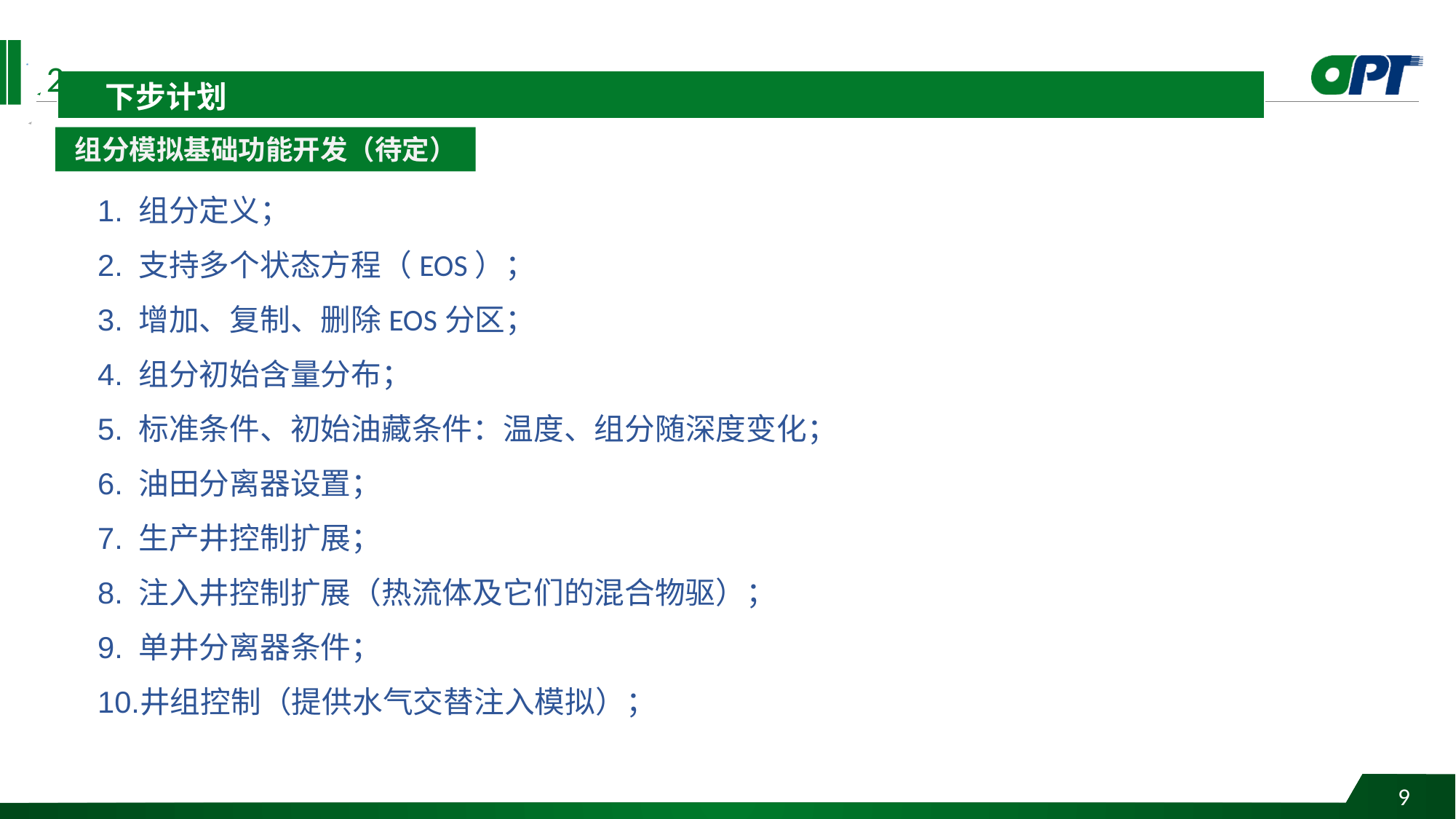

下步计划

2
组分模拟基础功能开发（待定）
组分定义；
支持多个状态方程（EOS）；
增加、复制、删除EOS分区；
组分初始含量分布；
标准条件、初始油藏条件：温度、组分随深度变化；
油田分离器设置；
生产井控制扩展；
注入井控制扩展（热流体及它们的混合物驱）；
单井分离器条件；
井组控制（提供水气交替注入模拟）；